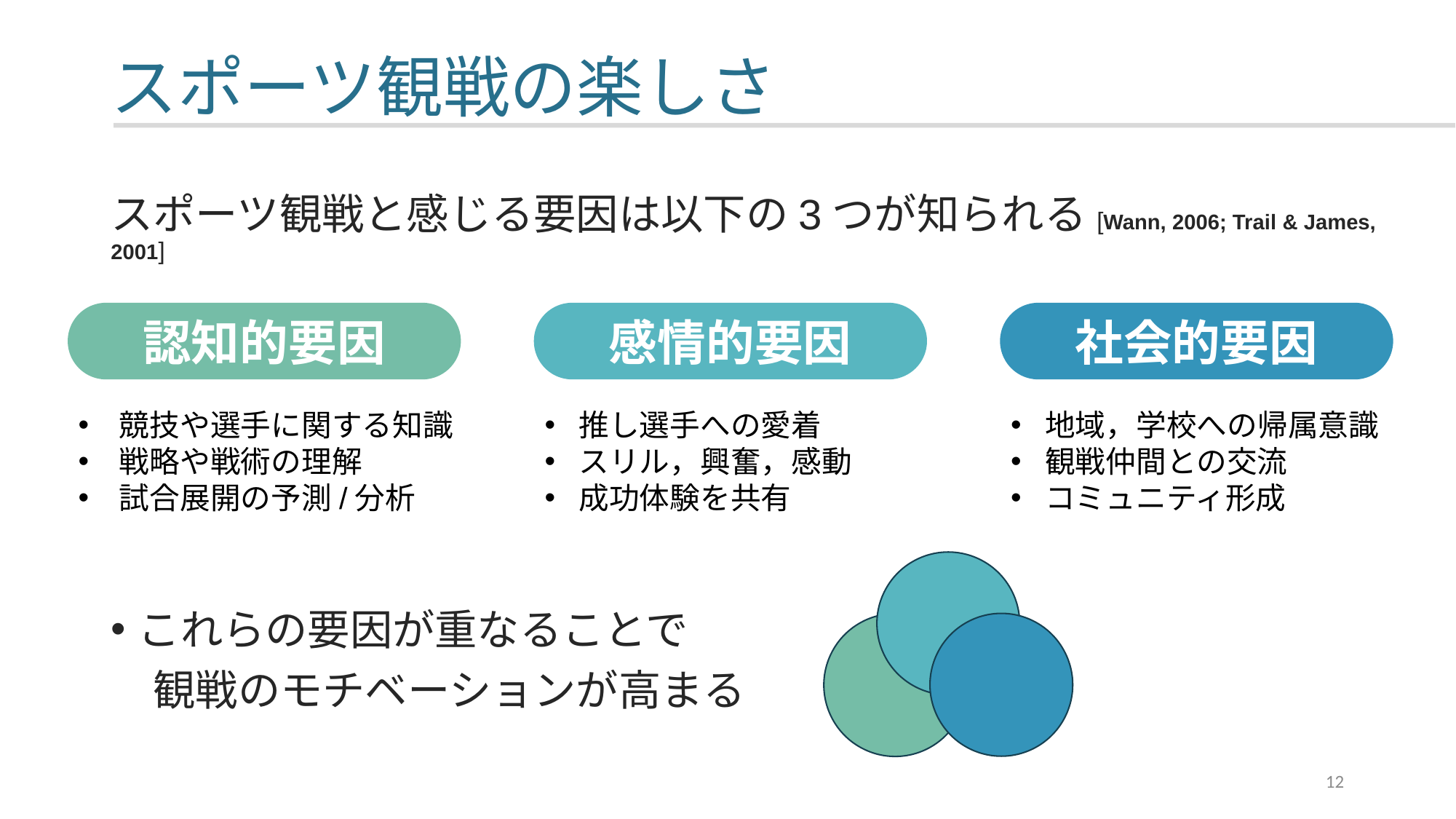

# スポーツ観戦の楽しさ
スポーツ観戦と感じる要因は以下の3つが知られる[Wann, 2006; Trail & James, 2001]

これらの要因が重なることで
　観戦のモチベーションが高まる
感情的要因
社会的要因
認知的要因
競技や選手に関する知識
戦略や戦術の理解
試合展開の予測/分析
地域，学校への帰属意識
観戦仲間との交流
コミュニティ形成
推し選手への愛着
スリル，興奮，感動
成功体験を共有

12